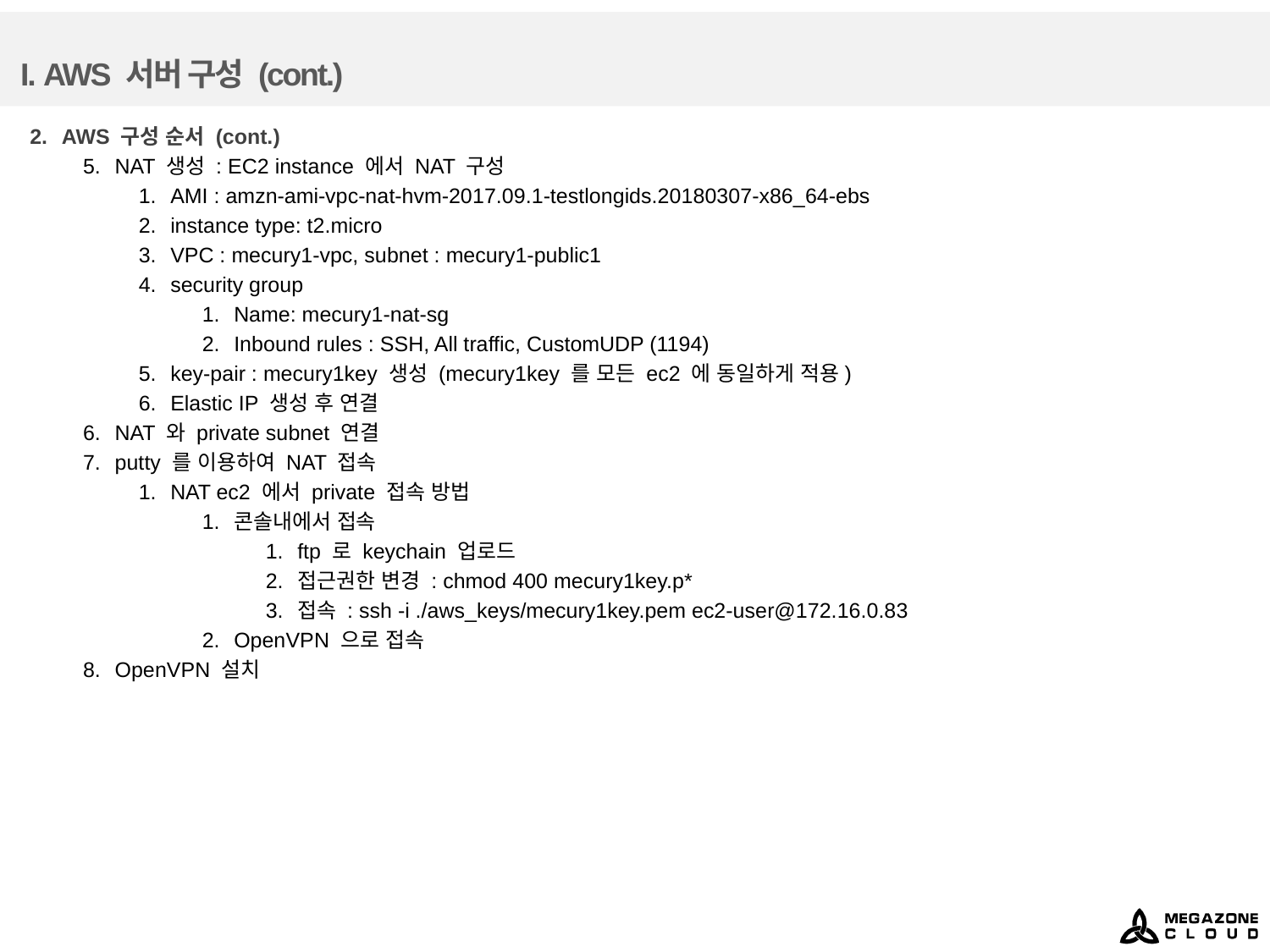

# I. AWS 서버 구성 (cont.)
AWS 구성 순서 (cont.)
NAT 생성 : EC2 instance 에서 NAT 구성
AMI : amzn-ami-vpc-nat-hvm-2017.09.1-testlongids.20180307-x86_64-ebs
instance type: t2.micro
VPC : mecury1-vpc, subnet : mecury1-public1
security group
Name: mecury1-nat-sg
Inbound rules : SSH, All traffic, CustomUDP (1194)
key-pair : mecury1key 생성 (mecury1key 를 모든 ec2 에 동일하게 적용)
Elastic IP 생성 후 연결
NAT 와 private subnet 연결
putty 를 이용하여 NAT 접속
NAT ec2 에서 private 접속 방법
콘솔내에서 접속
ftp 로 keychain 업로드
접근권한 변경 : chmod 400 mecury1key.p*
접속 : ssh -i ./aws_keys/mecury1key.pem ec2-user@172.16.0.83
OpenVPN 으로 접속
OpenVPN 설치